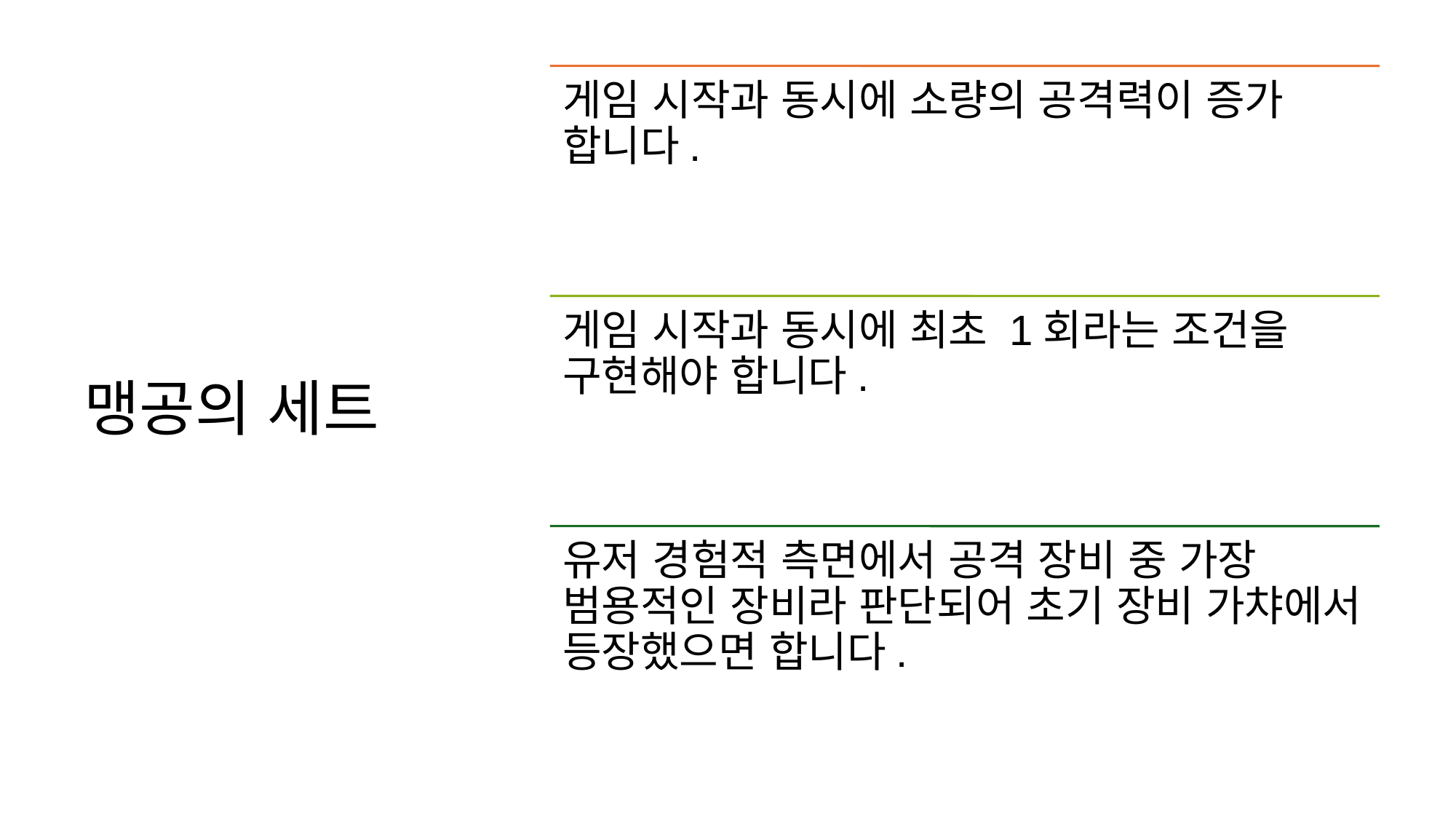

# 맹공의 세트
게임 시작과 동시에 소량의 공격력이 증가 합니다.
게임 시작과 동시에 최초 1회라는 조건을 구현해야 합니다.
유저 경험적 측면에서 공격 장비 중 가장 범용적인 장비라 판단되어 초기 장비 가챠에서 등장했으면 합니다.